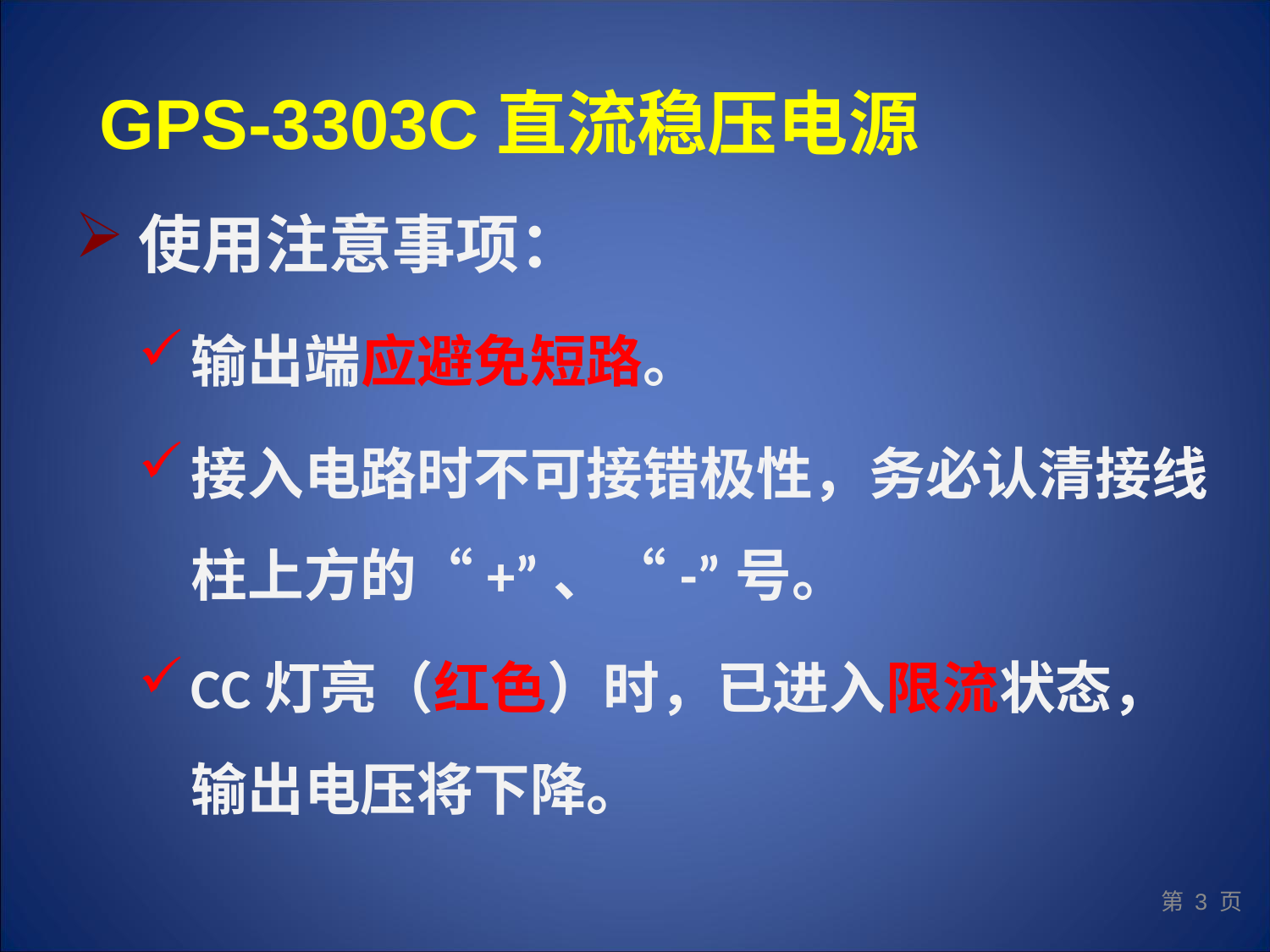

# GPS-3303C直流稳压电源
使用注意事项：
输出端应避免短路。
接入电路时不可接错极性，务必认清接线柱上方的“+”、“-”号。
CC灯亮（红色）时，已进入限流状态，输出电压将下降。
第 3 页